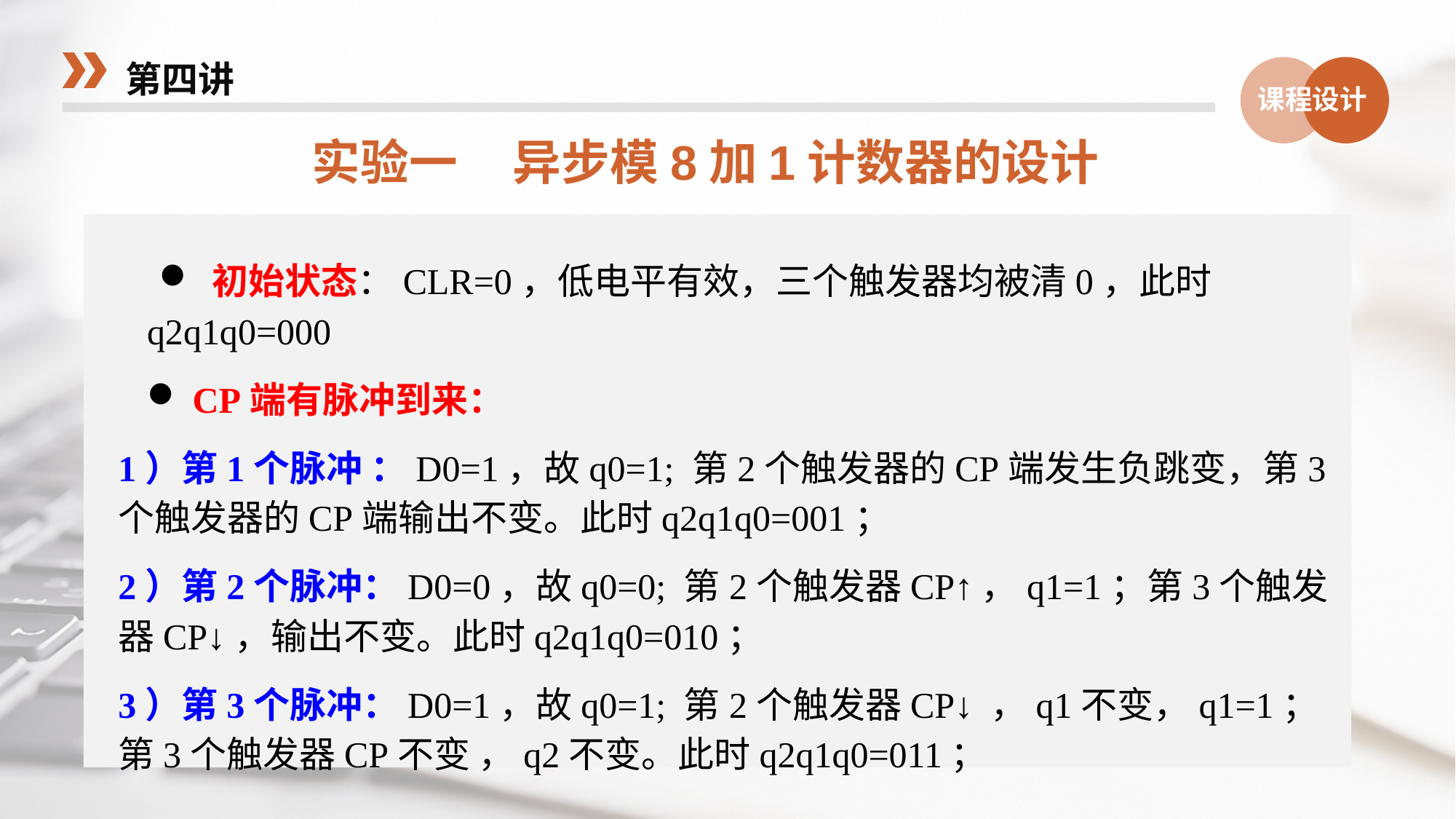

第四讲

课程设计

实验一     异步模8加1计数器的设计

 初始状态：CLR=0，低电平有效，三个触发器均被清0，此时q2q1q0=000
 CP端有脉冲到来：
1）第1个脉冲 ：D0=1，故q0=1; 第2个触发器的CP端发生负跳变，第3个触发器的CP端输出不变。此时q2q1q0=001；
2）第2个脉冲：D0=0，故q0=0; 第2个触发器CP↑，q1=1；第3个触发器CP↓，输出不变。此时q2q1q0=010；
3）第3个脉冲：D0=1，故q0=1; 第2个触发器CP↓ ，q1不变，q1=1；第3个触发器CP不变 ，q2不变。此时q2q1q0=011；